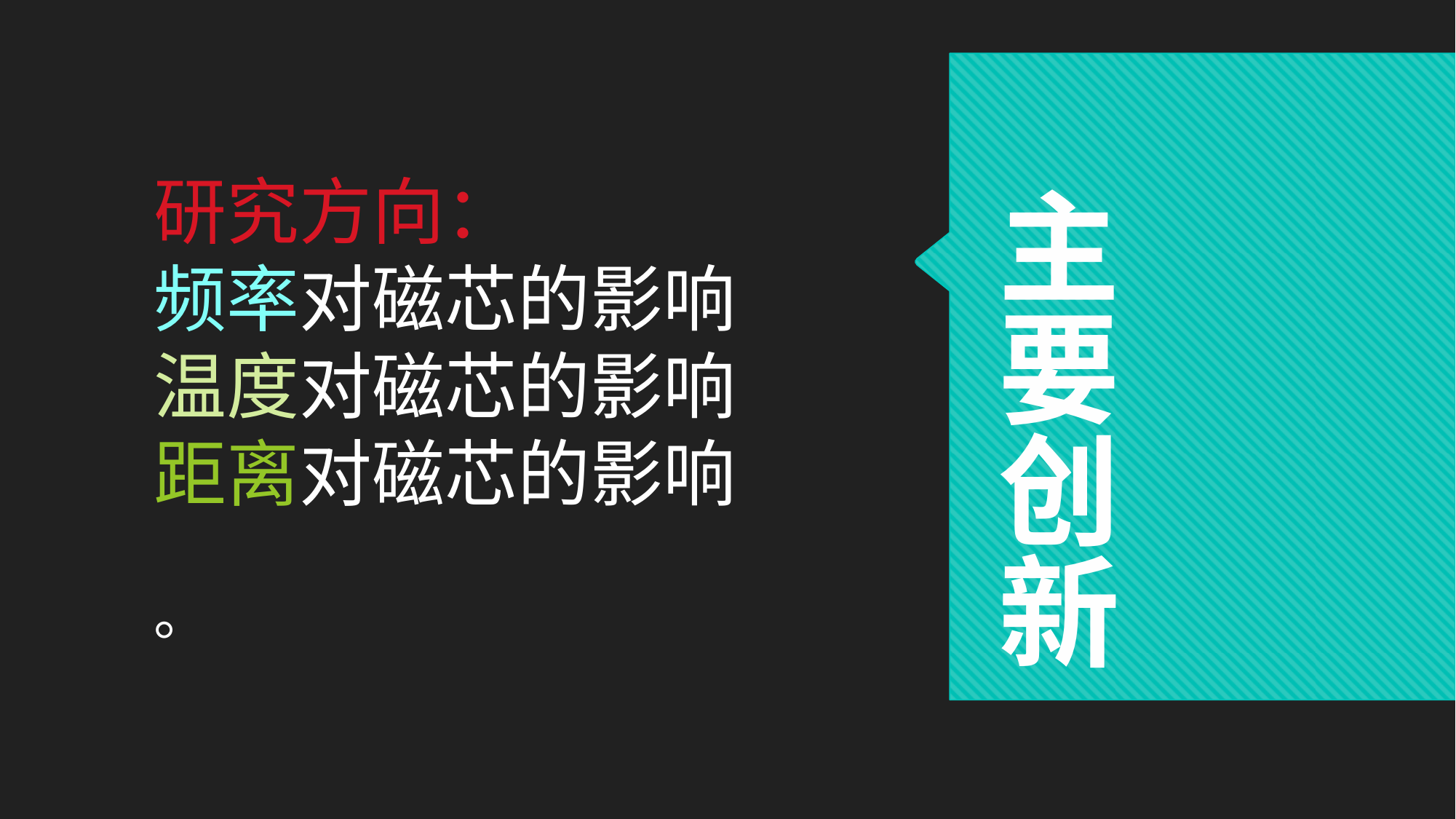

# 主要创新
研究方向：
频率对磁芯的影响
温度对磁芯的影响
距离对磁芯的影响

。